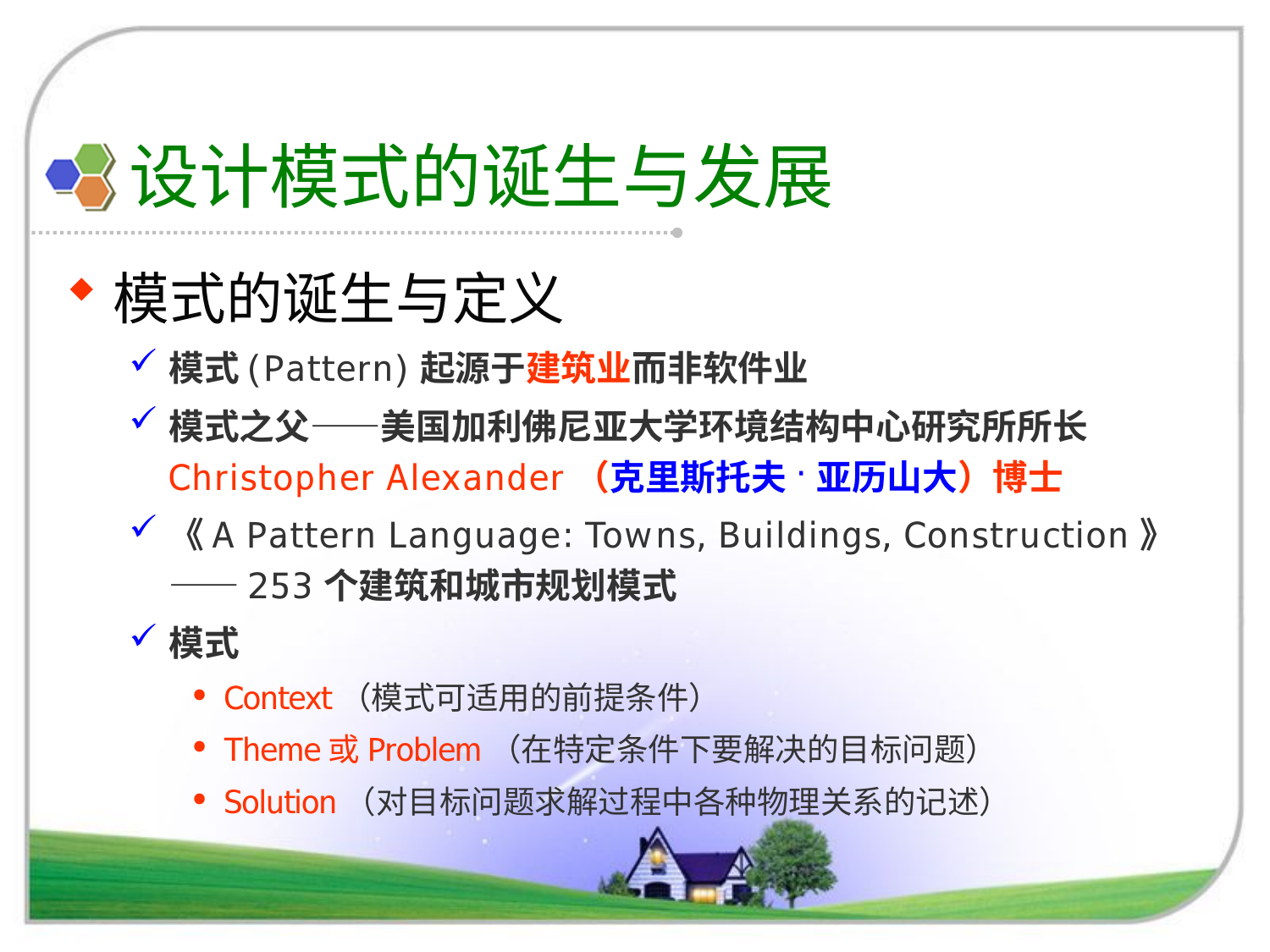

# 设计模式的诞生与发展
模式的诞生与定义
模式(Pattern)起源于建筑业而非软件业
模式之父——美国加利佛尼亚大学环境结构中心研究所所长Christopher Alexander（克里斯托夫·亚历山大）博士
《A Pattern Language: Towns, Buildings, Construction》——253个建筑和城市规划模式
模式
Context（模式可适用的前提条件）
Theme或Problem（在特定条件下要解决的目标问题）
Solution（对目标问题求解过程中各种物理关系的记述）